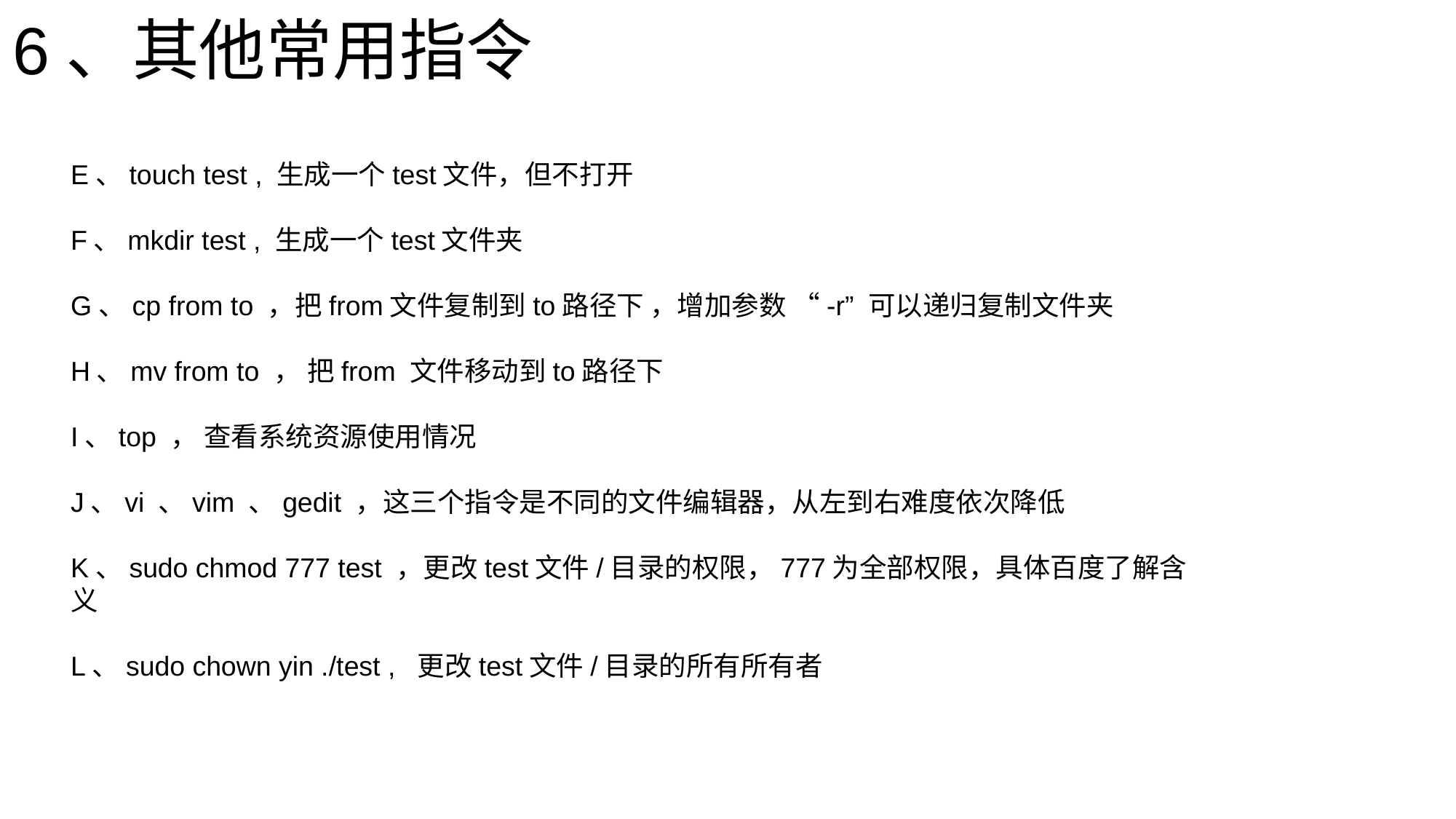

6、其他常用指令
E、touch test , 生成一个test文件，但不打开

F、mkdir test , 生成一个test文件夹

G、cp from to ，把from文件复制到to路径下 ，增加参数 “-r” 可以递归复制文件夹

H、mv from to ， 把from 文件移动到to路径下

I、top ， 查看系统资源使用情况

J、vi 、vim 、gedit ，这三个指令是不同的文件编辑器，从左到右难度依次降低

K、sudo chmod 777 test ，更改test文件/目录的权限，777为全部权限，具体百度了解含义

L、sudo chown yin ./test ,  更改test文件/目录的所有所有者